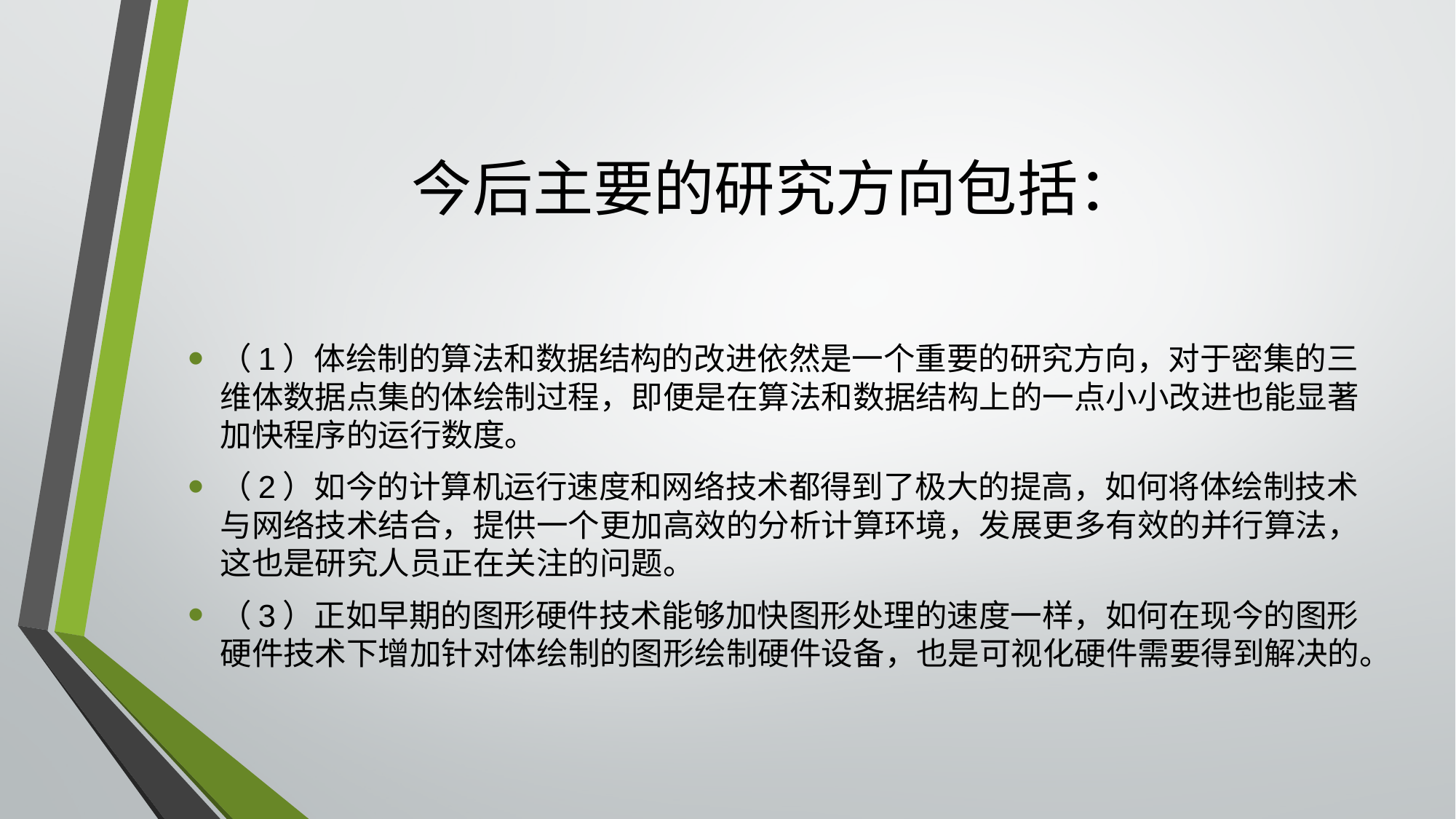

# 今后主要的研究方向包括：
（1）体绘制的算法和数据结构的改进依然是一个重要的研究方向，对于密集的三维体数据点集的体绘制过程，即便是在算法和数据结构上的一点小小改进也能显著加快程序的运行数度。
（2）如今的计算机运行速度和网络技术都得到了极大的提高，如何将体绘制技术与网络技术结合，提供一个更加高效的分析计算环境，发展更多有效的并行算法，这也是研究人员正在关注的问题。
（3）正如早期的图形硬件技术能够加快图形处理的速度一样，如何在现今的图形硬件技术下增加针对体绘制的图形绘制硬件设备，也是可视化硬件需要得到解决的。